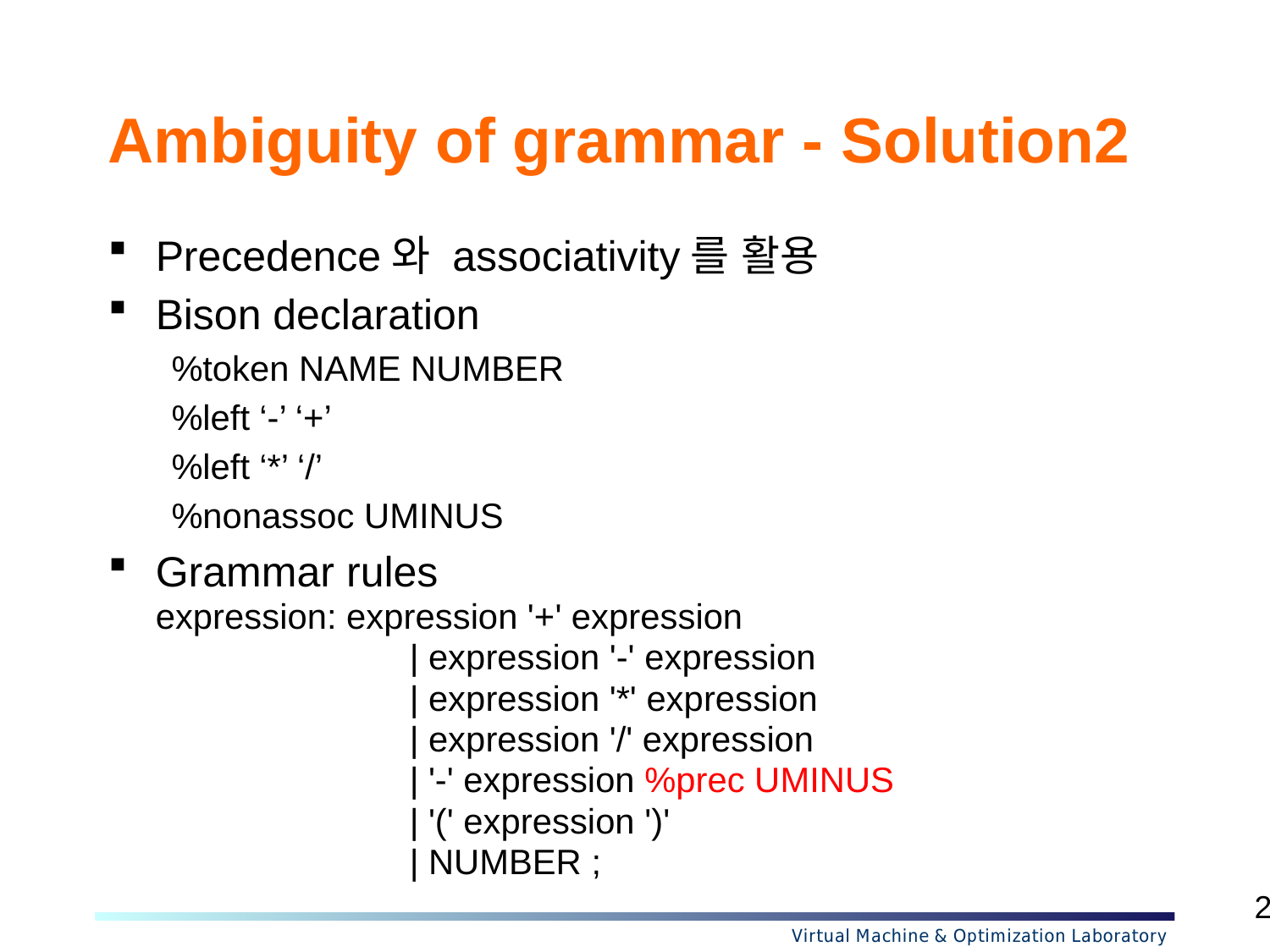

# Ambiguity of grammar - Solution2
Precedence와 associativity를 활용
Bison declaration
%token NAME NUMBER
%left ‘-’ ‘+’
%left ‘*’ ‘/’
%nonassoc UMINUS
Grammar rules
	expression: expression '+' expression
			| expression '-' expression
			| expression '*' expression
			| expression '/' expression
			| '-' expression %prec UMINUS
			| '(' expression ')'
			| NUMBER ;